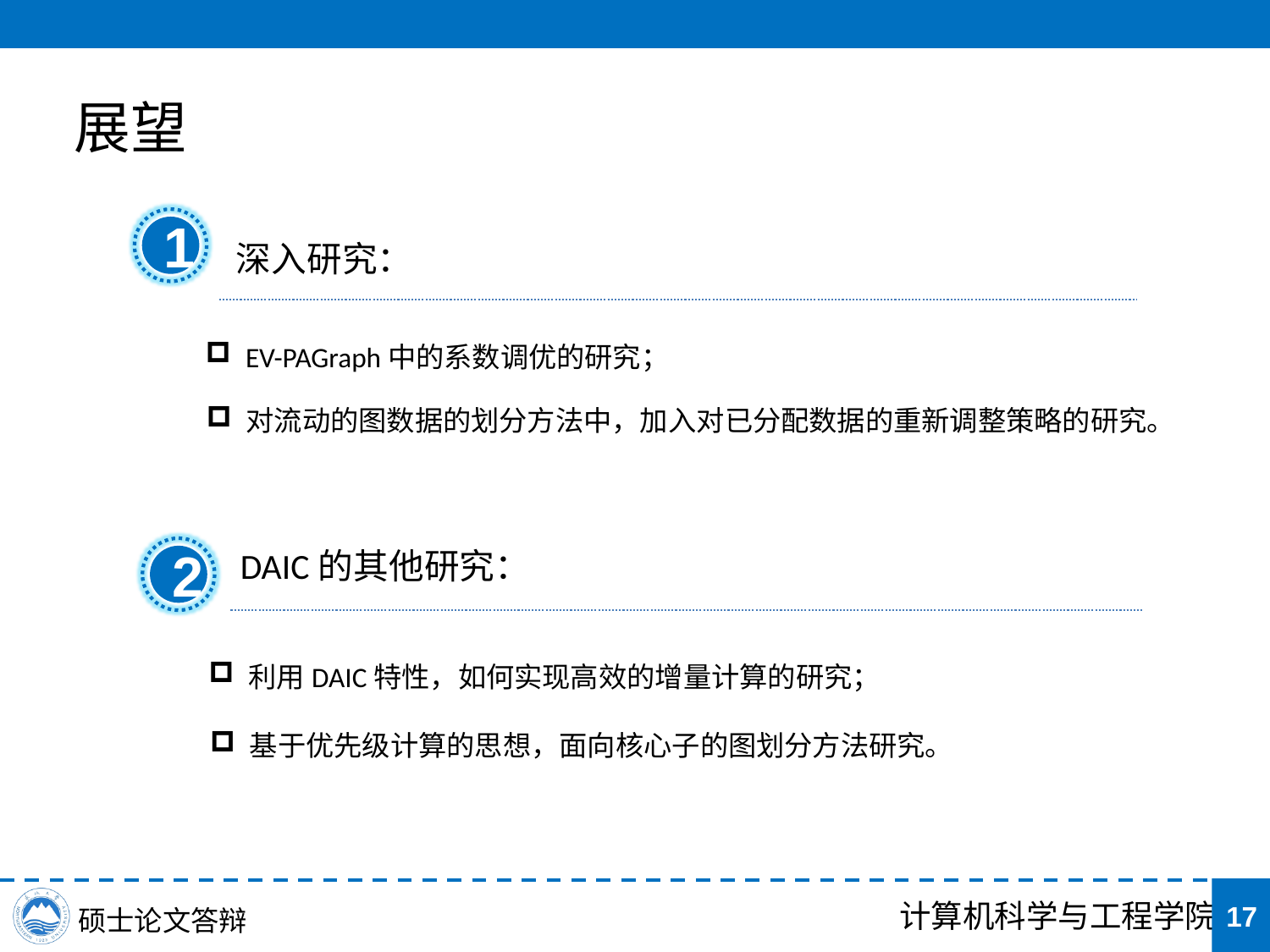

四
展望

1
深入研究：
EV-PAGraph中的系数调优的研究；
对流动的图数据的划分方法中，加入对已分配数据的重新调整策略的研究。

2
DAIC的其他研究：
利用DAIC特性，如何实现高效的增量计算的研究；
基于优先级计算的思想，面向核心子的图划分方法研究。
17